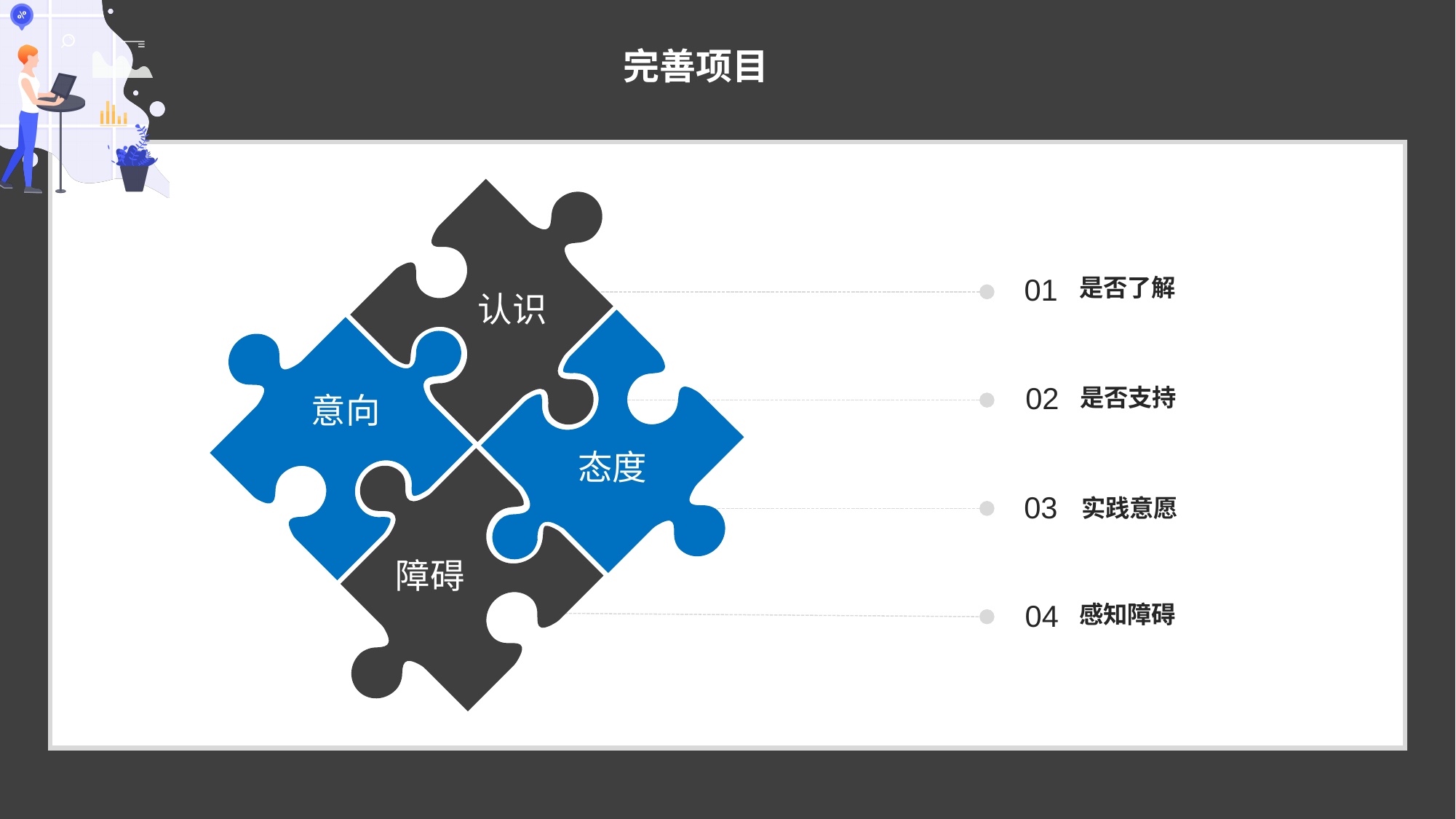

完善项目

认识
01
是否了解

意向

态度
02
是否支持

障碍
03
实践意愿

04
感知障碍